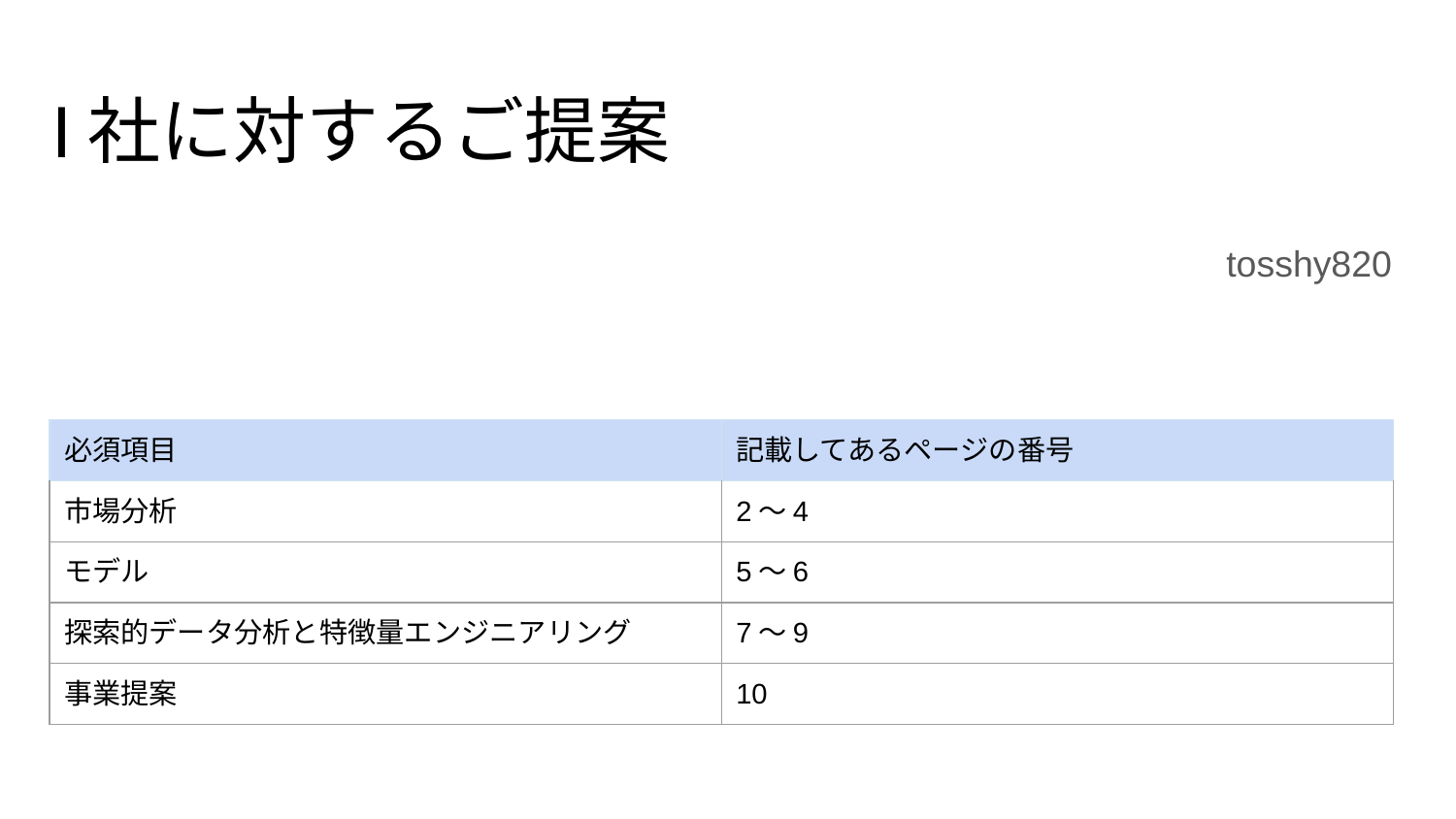

# I社に対するご提案
tosshy820
| 必須項目 | 記載してあるページの番号 |
| --- | --- |
| 市場分析 | 2〜4 |
| モデル | 5〜6 |
| 探索的データ分析と特徴量エンジニアリング | 7〜9 |
| 事業提案 | 10 |